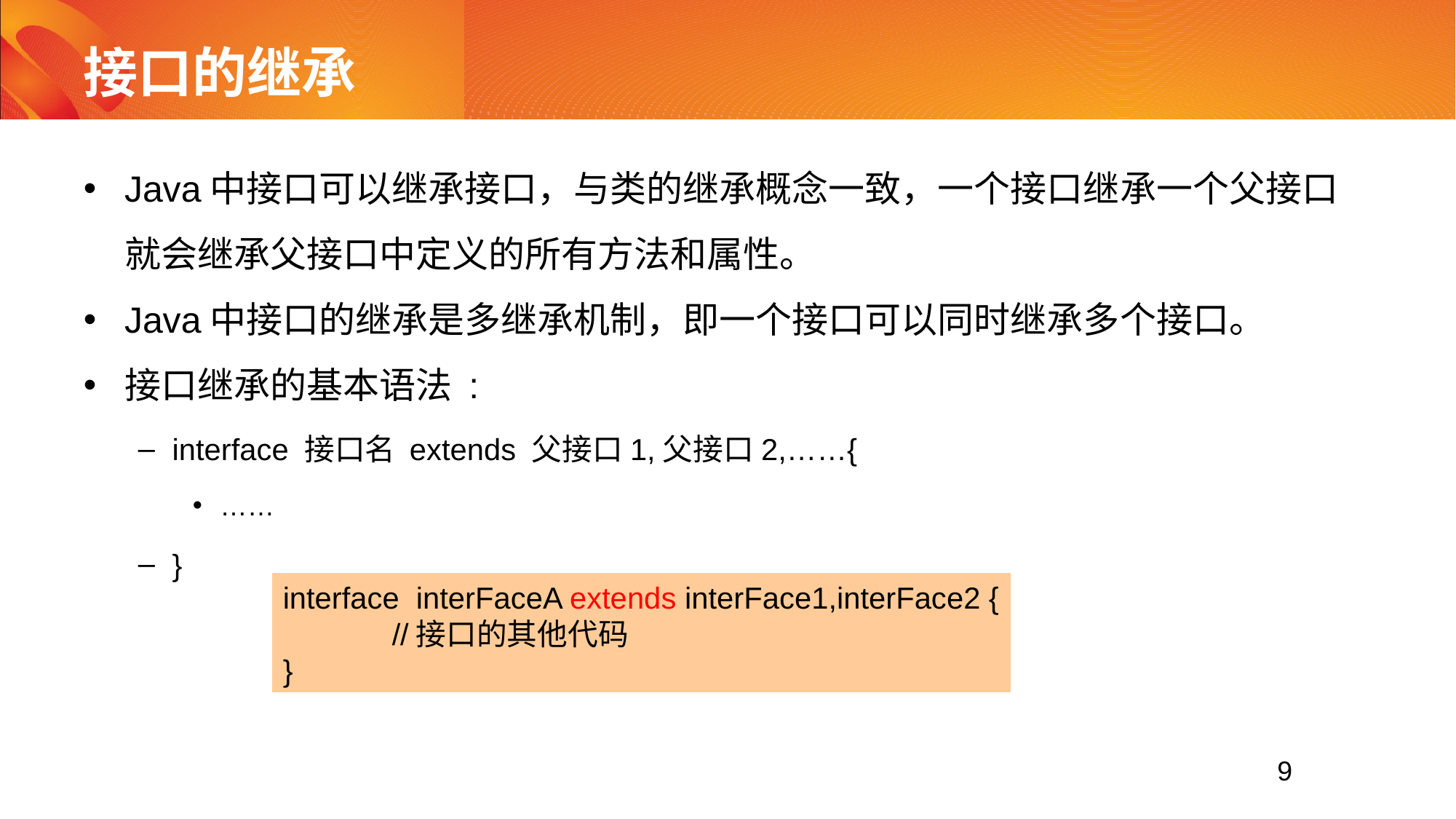

# 接口的继承
Java中接口可以继承接口，与类的继承概念一致，一个接口继承一个父接口就会继承父接口中定义的所有方法和属性。
Java中接口的继承是多继承机制，即一个接口可以同时继承多个接口。
接口继承的基本语法 :
interface 接口名 extends 父接口1,父接口2,……{
……
}

interface  interFaceA extends interFace1,interFace2 {
  	//接口的其他代码
}